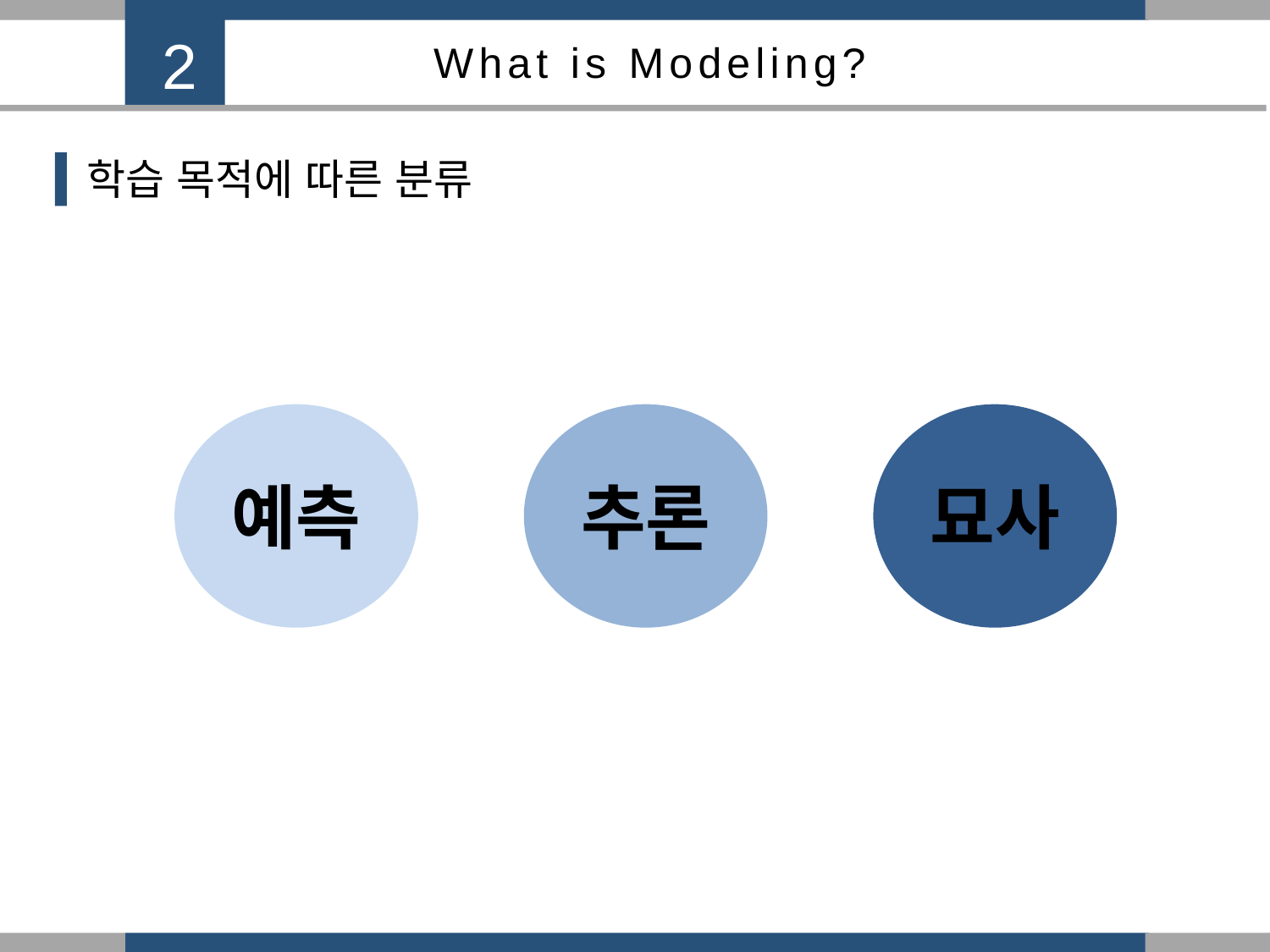

2
What is Modeling?

학습 목적에 따른 분류

예측
추론
묘사